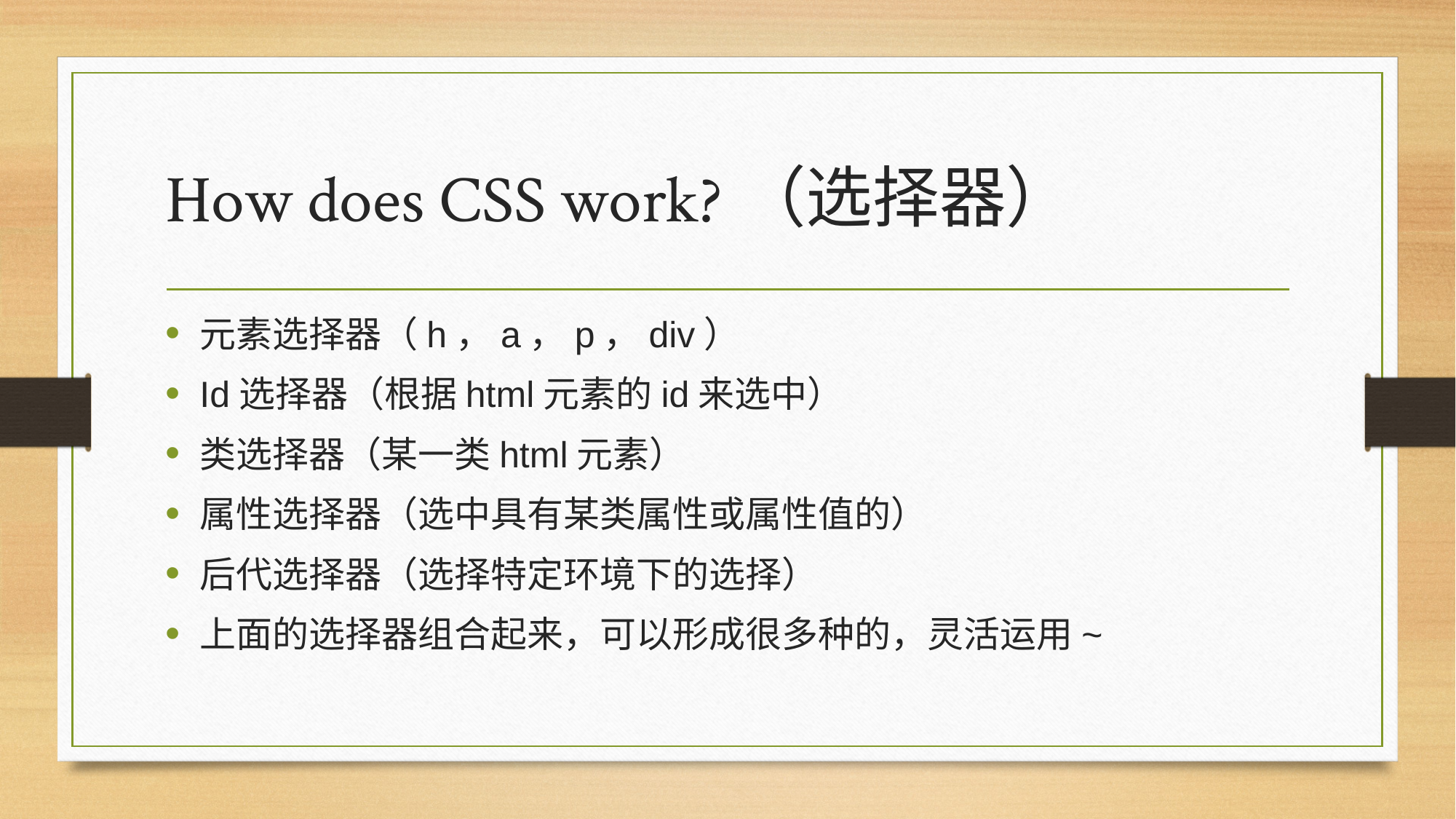

# How does CSS work?（选择器）
元素选择器（h，a，p，div）
Id选择器（根据html元素的id来选中）
类选择器（某一类html元素）
属性选择器（选中具有某类属性或属性值的）
后代选择器（选择特定环境下的选择）
上面的选择器组合起来，可以形成很多种的，灵活运用~